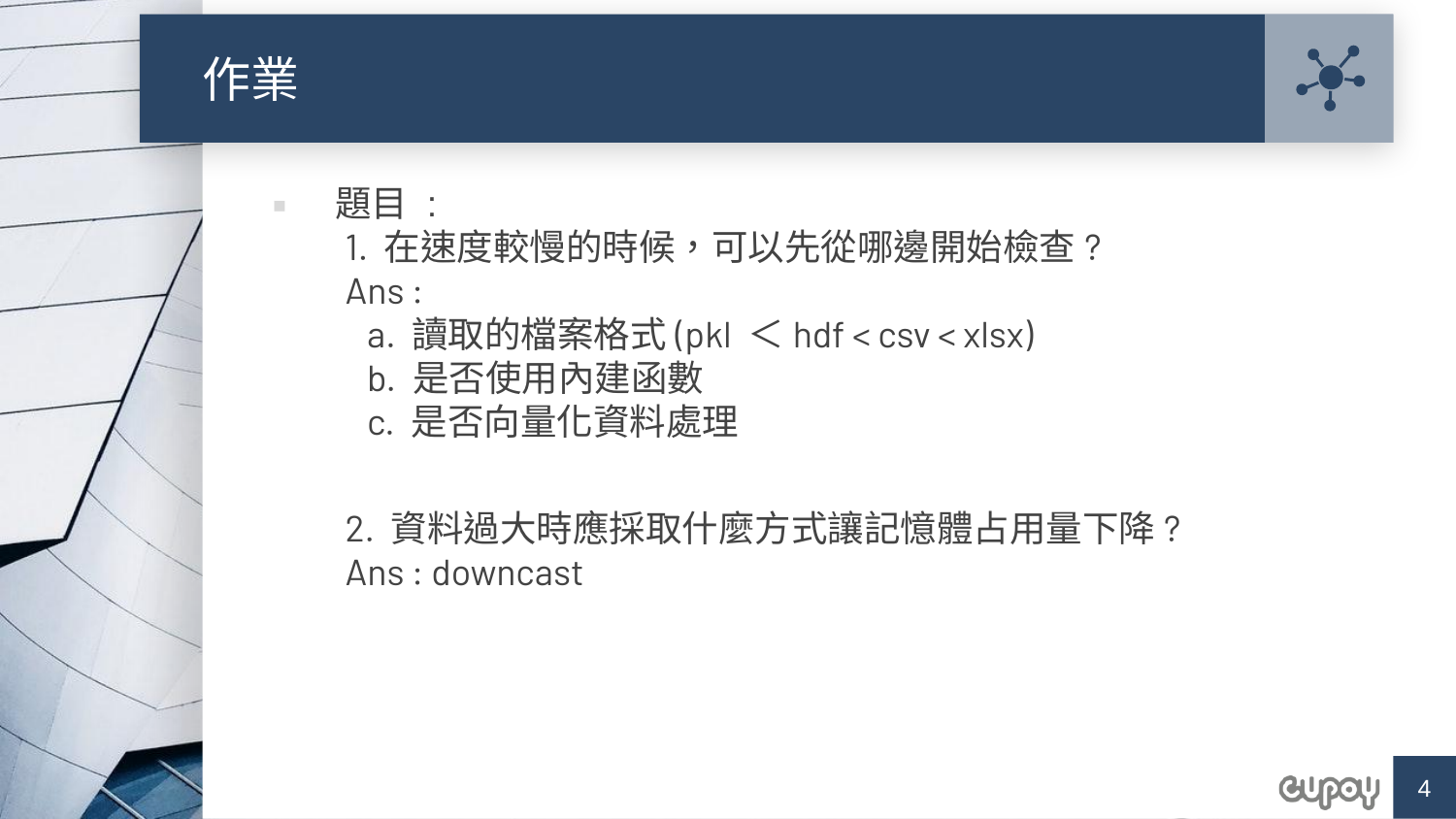

# 作業

題目 :
1. 在速度較慢的時候，可以先從哪邊開始檢查?
Ans :
   a. 讀取的檔案格式(pkl ＜hdf < csv < xlsx)
   b. 是否使用內建函數
   c. 是否向量化資料處理

2. 資料過大時應採取什麼方式讓記憶體占用量下降?
Ans : downcast
4